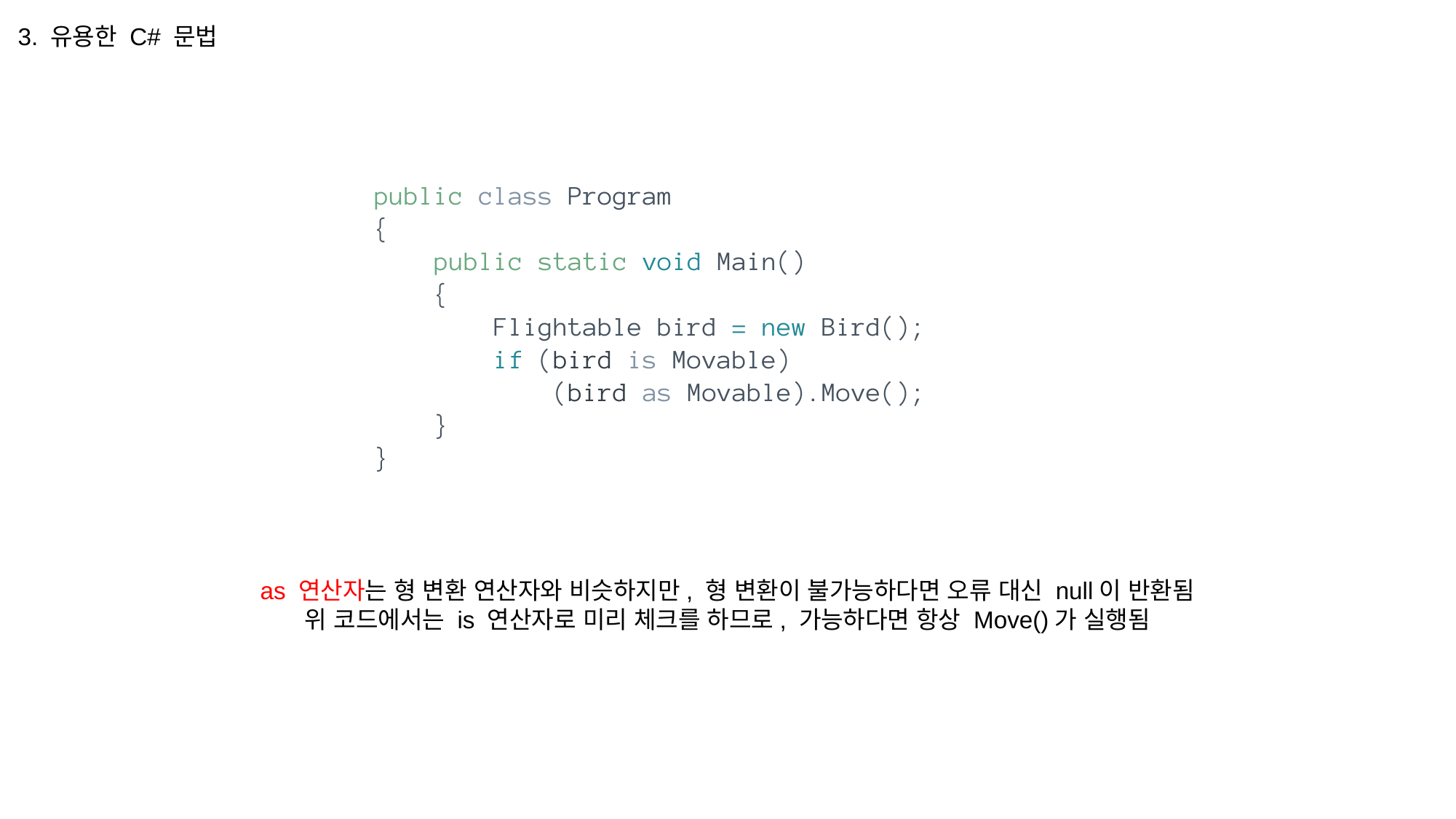

3. 유용한 C# 문법
public class Program
{
    public static void Main()
    {
        Flightable bird = new Bird();
        if (bird is Movable)
            (bird as Movable).Move();
    }
}
as 연산자는 형 변환 연산자와 비슷하지만, 형 변환이 불가능하다면 오류 대신 null이 반환됨
위 코드에서는 is 연산자로 미리 체크를 하므로, 가능하다면 항상 Move()가 실행됨